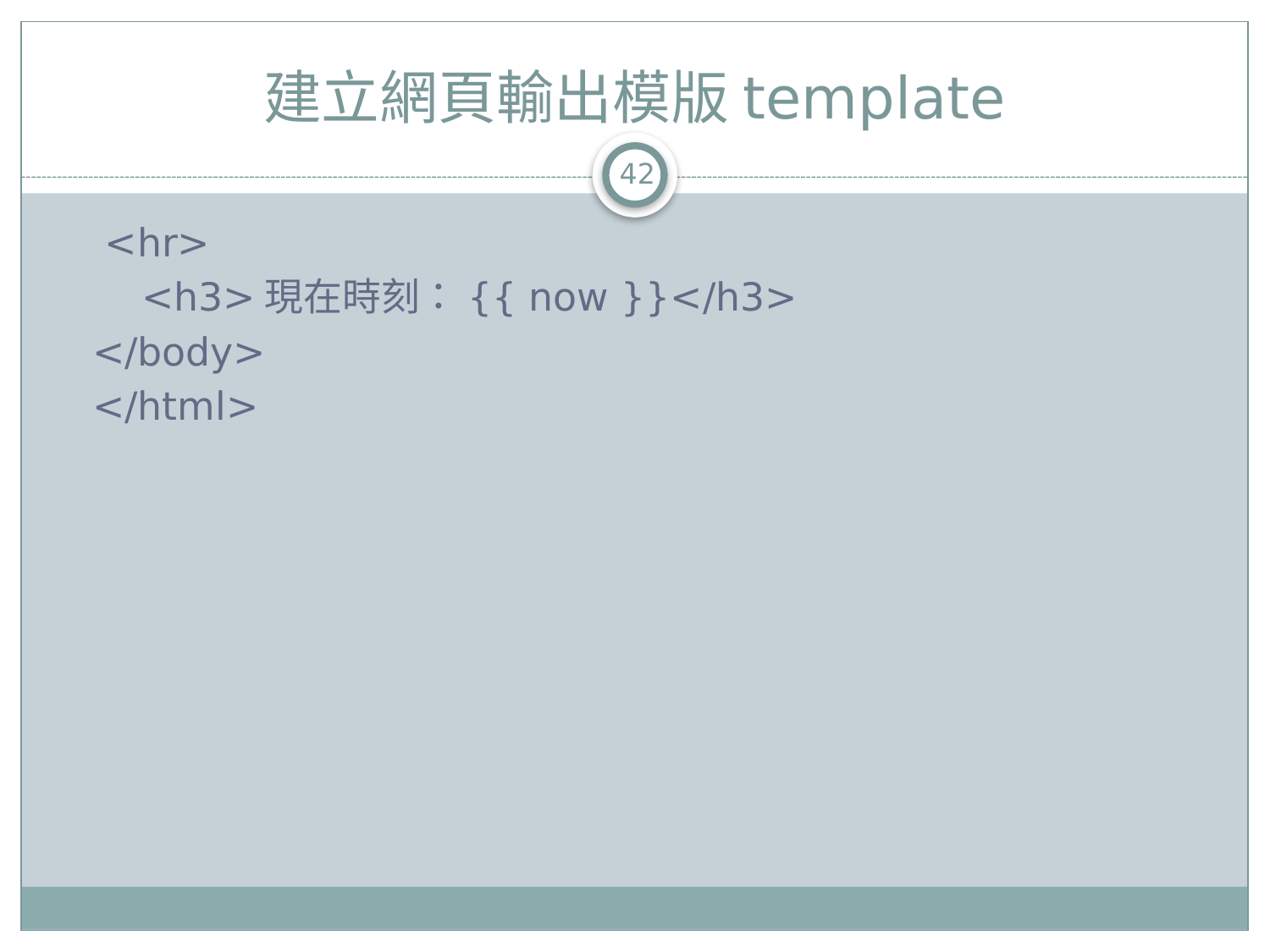

# 建立網頁輸出模版template
42
 <hr>
    <h3>現在時刻：{{ now }}</h3>
</body>
</html>